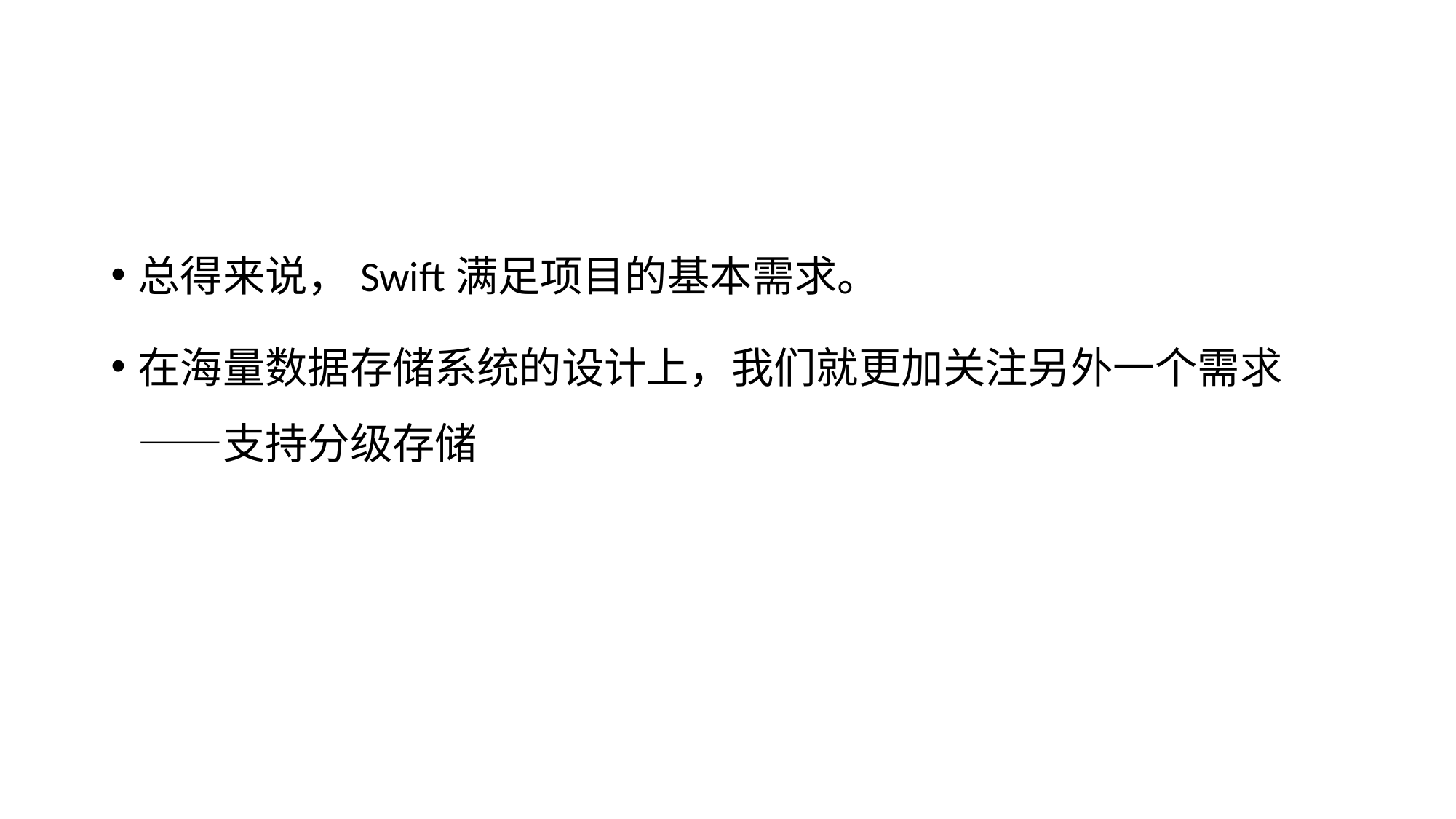

#
总得来说，Swift满足项目的基本需求。
在海量数据存储系统的设计上，我们就更加关注另外一个需求——支持分级存储